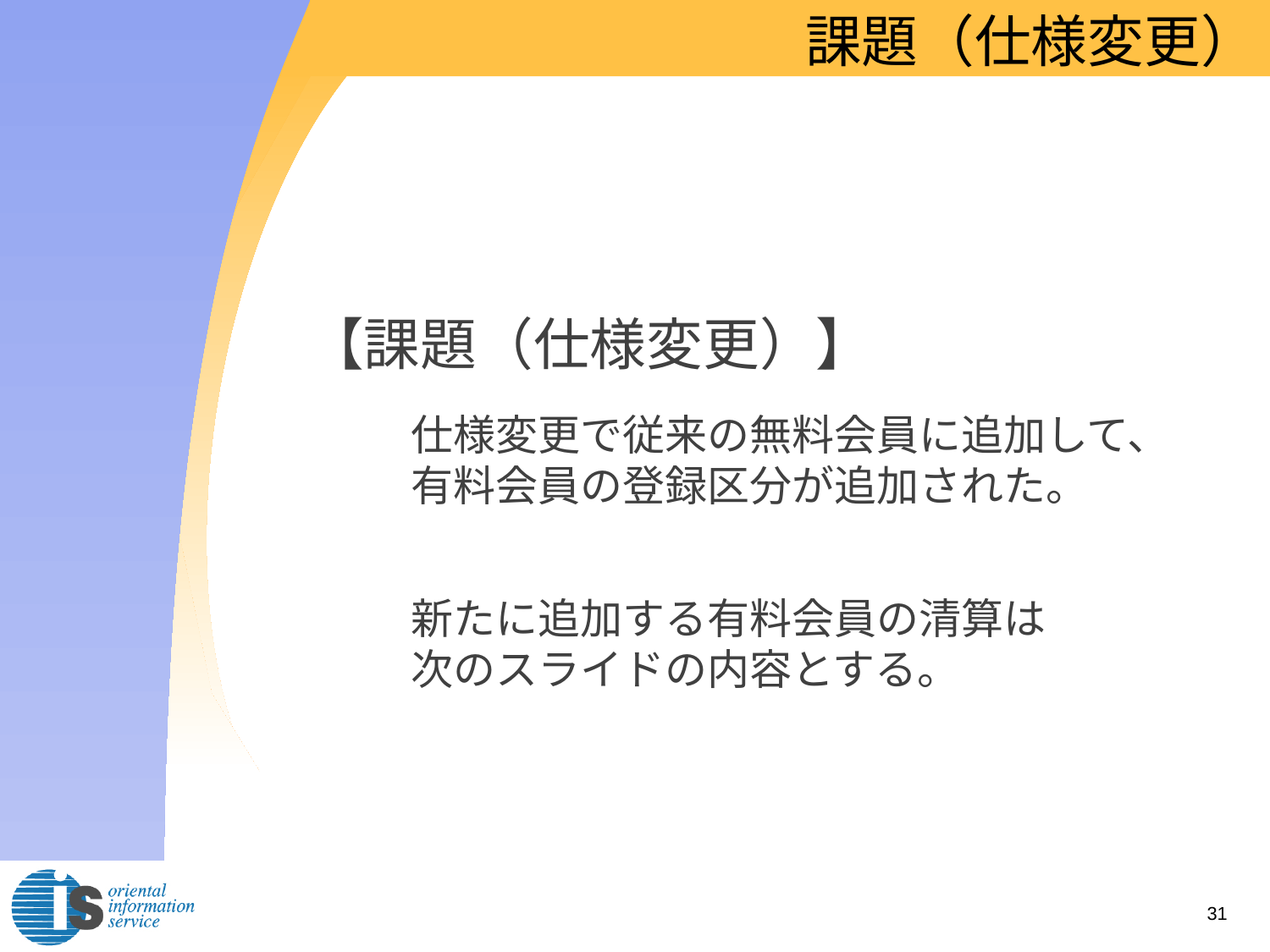

# 課題（仕様変更）
【課題（仕様変更）】
仕様変更で従来の無料会員に追加して、
有料会員の登録区分が追加された。
新たに追加する有料会員の清算は
次のスライドの内容とする。
31